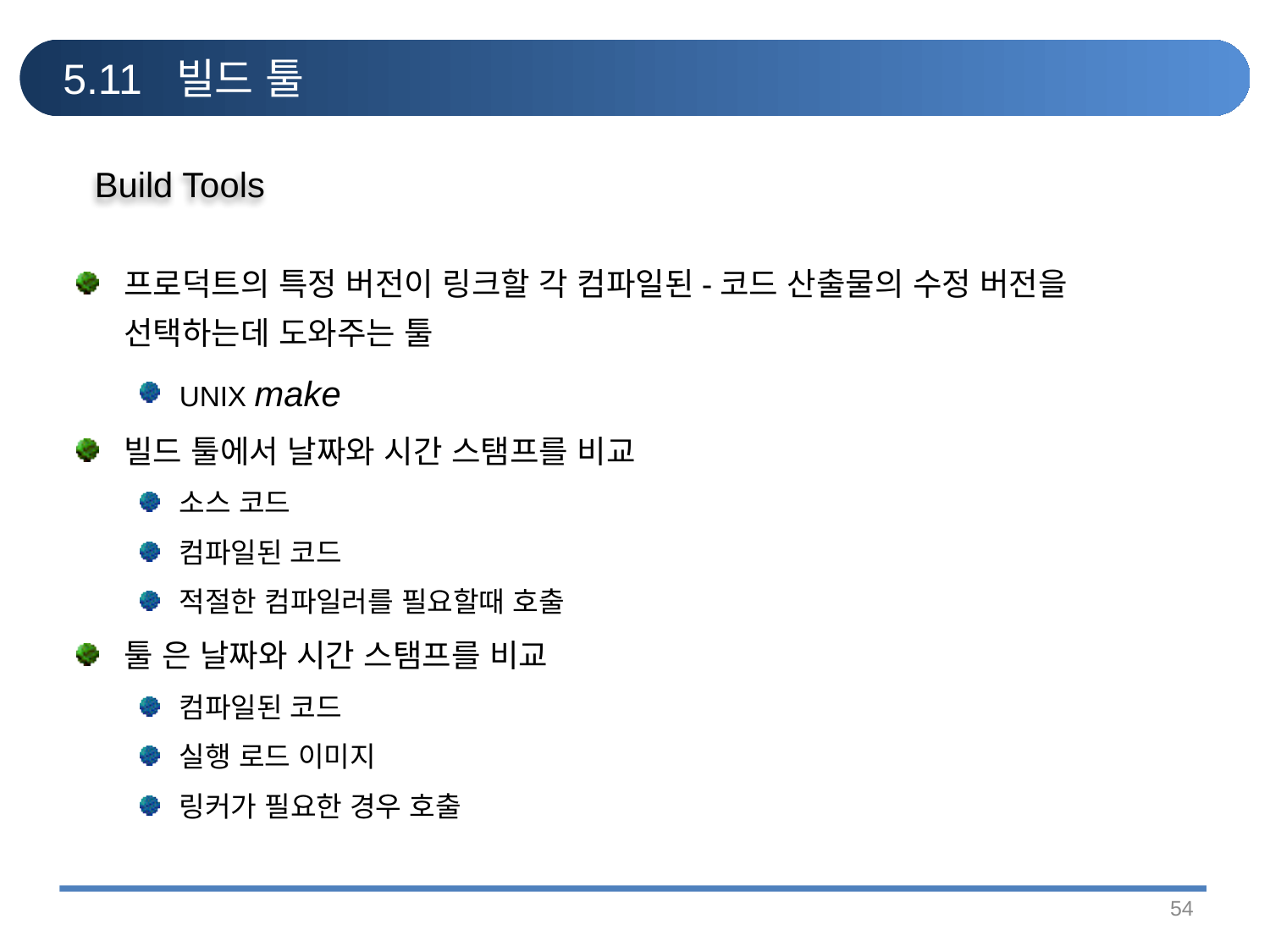

# 5.11  빌드 툴
Build Tools
프로덕트의 특정 버전이 링크할 각 컴파일된-코드 산출물의 수정 버전을 선택하는데 도와주는 툴
UNIX make
빌드 툴에서 날짜와 시간 스탬프를 비교
소스 코드
컴파일된 코드
적절한 컴파일러를 필요할때 호출
툴 은 날짜와 시간 스탬프를 비교
컴파일된 코드
실행 로드 이미지
링커가 필요한 경우 호출
54